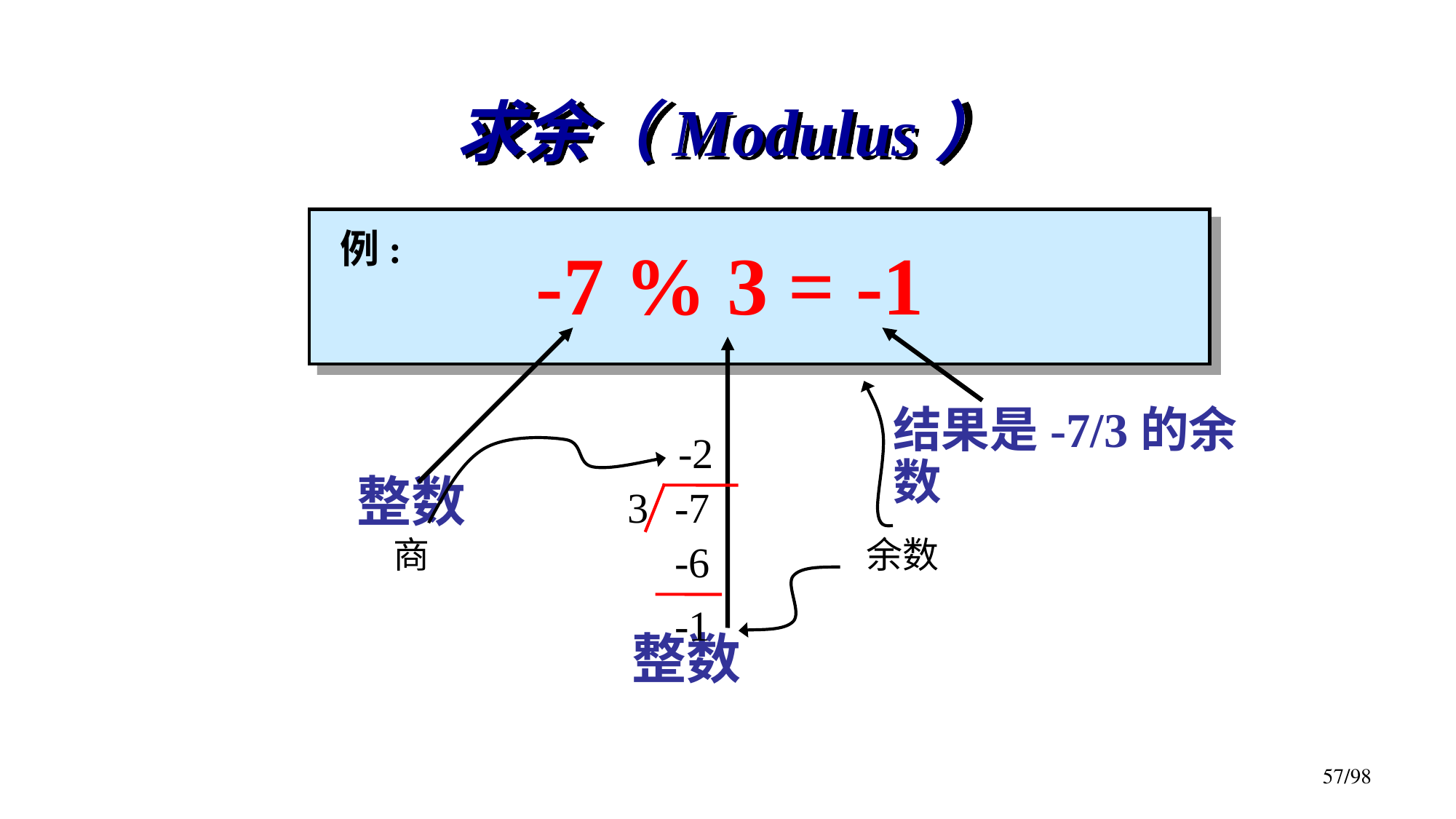

# 求余（Modulus）
例:

-7 % 3 = -1

整数

结果是-7/3的余数

整数

-2

商
3
-7

余数

-6
-1